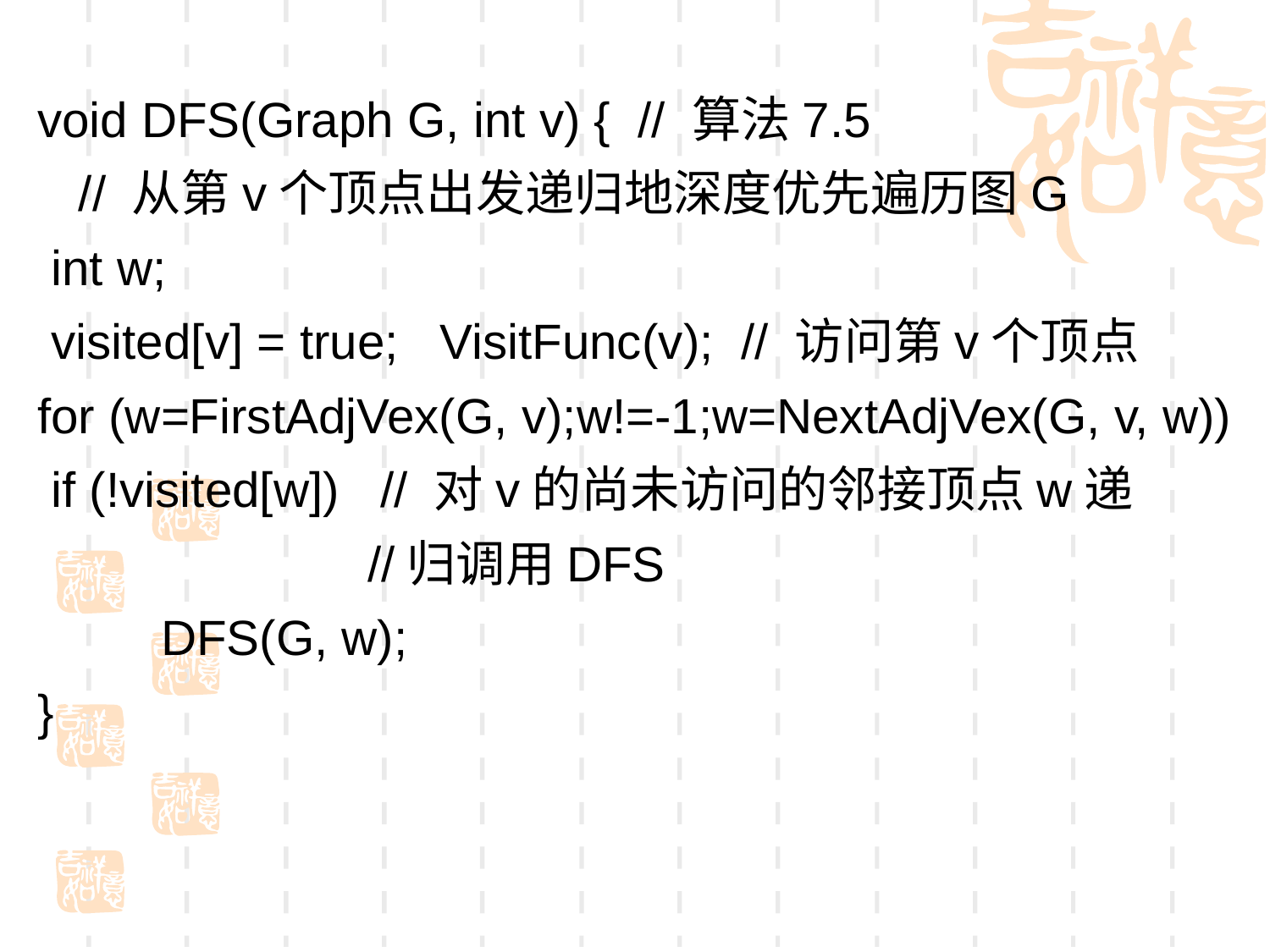

void DFS(Graph G, int v) {  // 算法7.5
   // 从第v个顶点出发递归地深度优先遍历图G
 int w;
 visited[v] = true;   VisitFunc(v);  // 访问第v个顶点
for (w=FirstAdjVex(G, v);w!=-1;w=NextAdjVex(G, v, w))
 if (!visited[w])   // 对v的尚未访问的邻接顶点w递
                        //归调用DFS
         DFS(G, w);
}